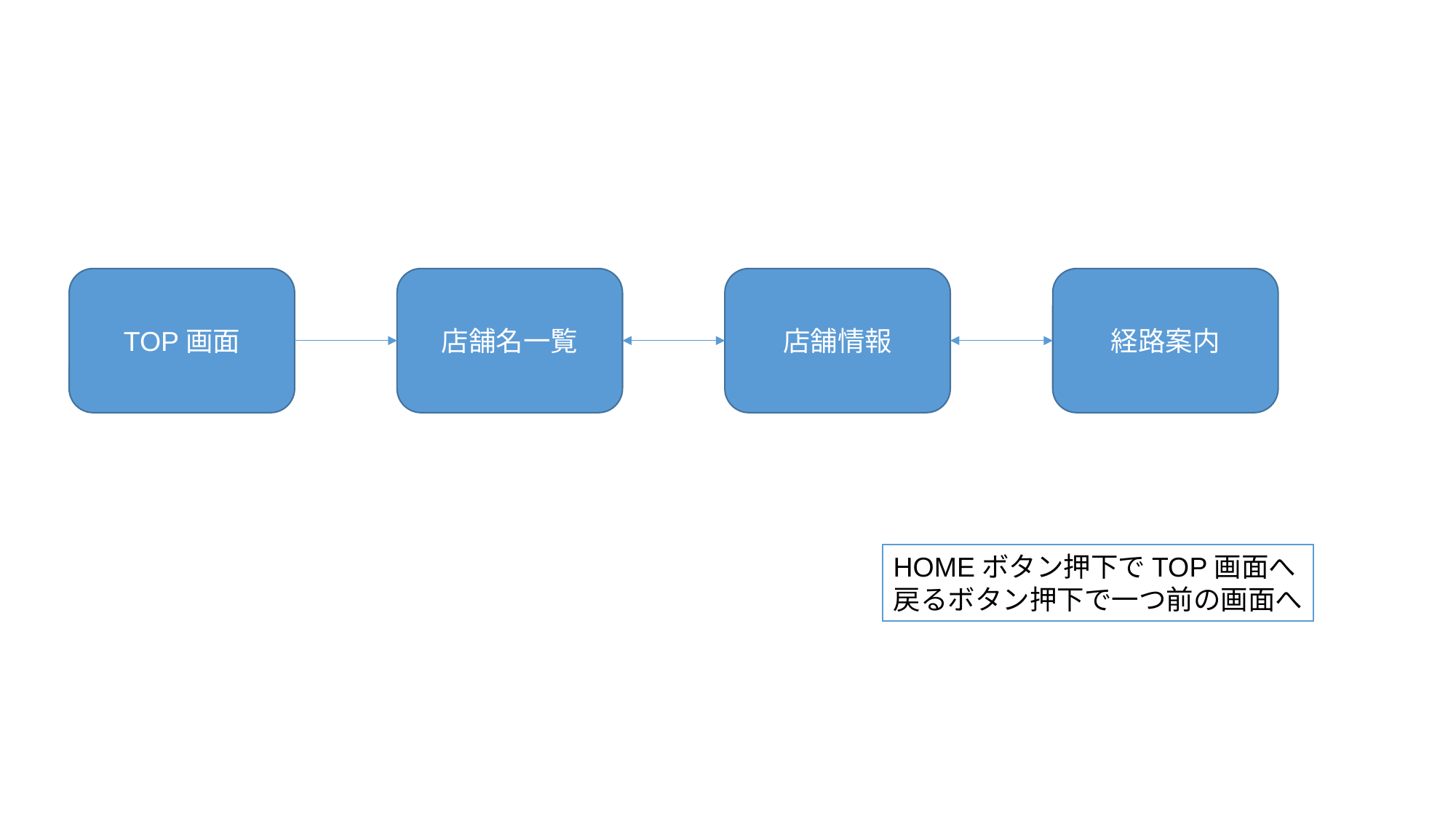

経路案内
TOP画面
店舗名一覧
店舗情報
HOMEボタン押下でTOP画面へ
戻るボタン押下で一つ前の画面へ